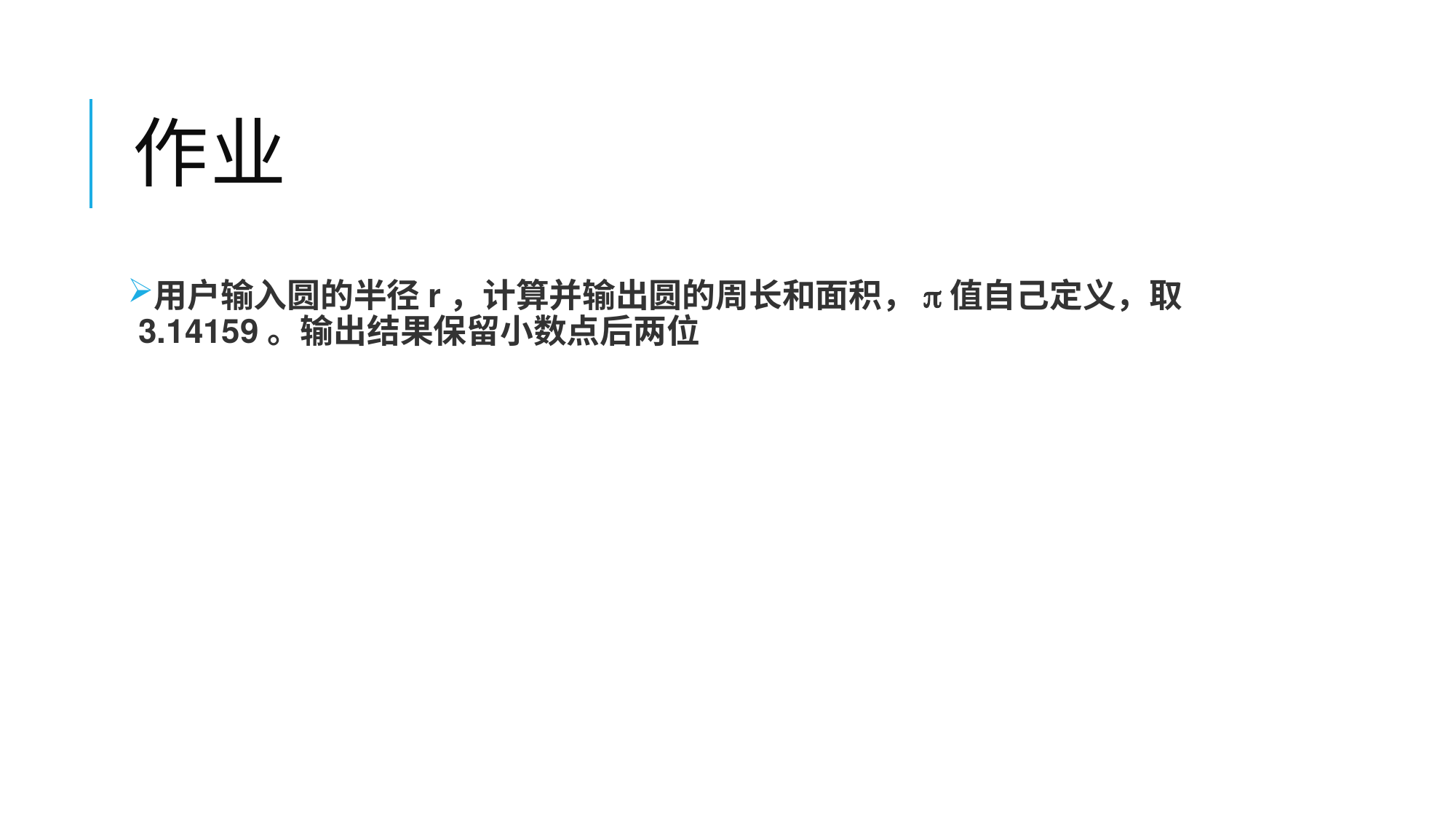

# 作业
用户输入圆的半径r，计算并输出圆的周长和面积，π值自己定义，取3.14159。输出结果保留小数点后两位